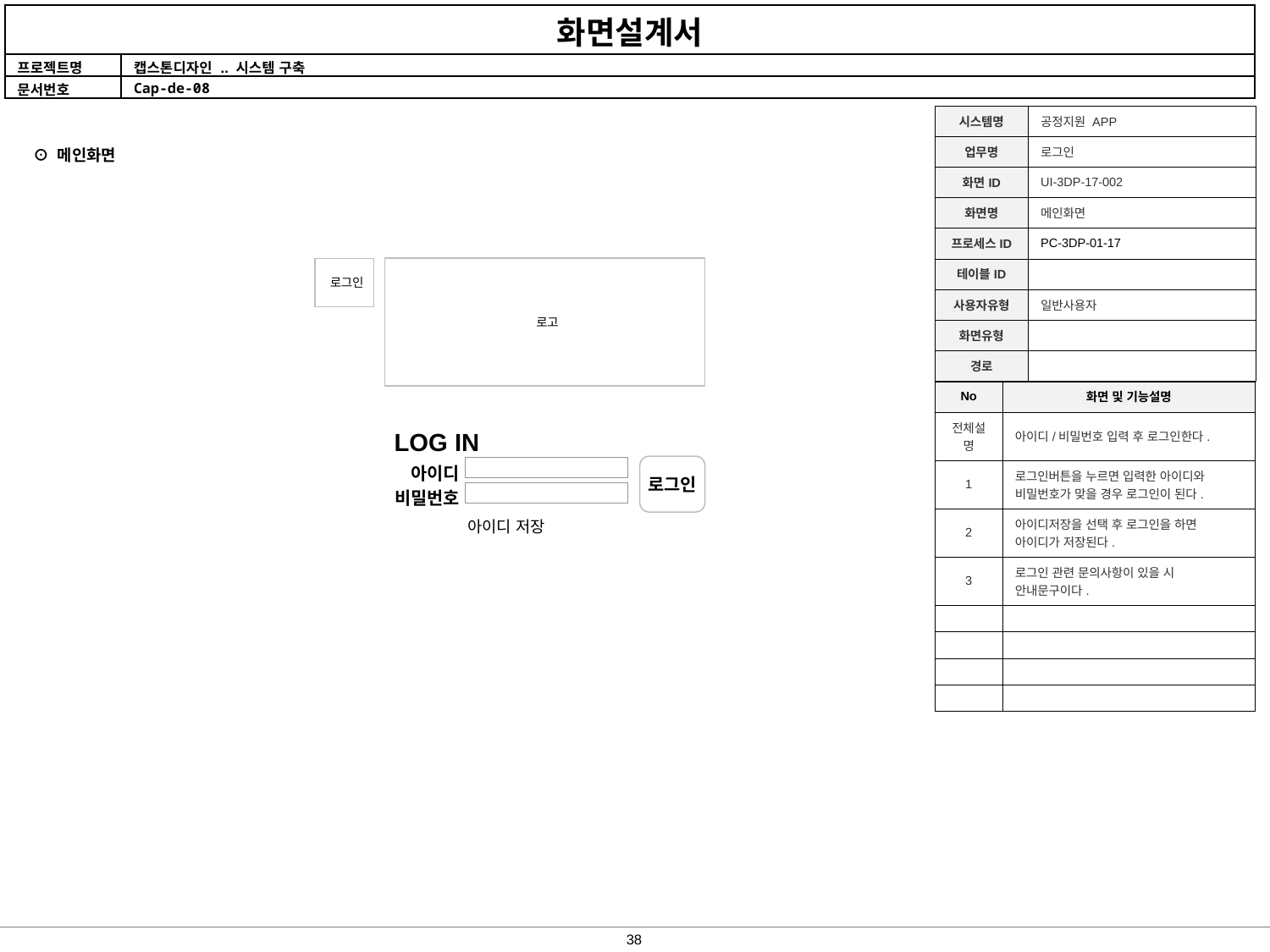

| 시스템명 | 공정지원 APP |
| --- | --- |
| 업무명 | 로그인 |
| 화면ID | UI-3DP-17-002 |
| 화면명 | 메인화면 |
| 프로세스ID | PC-3DP-01-17 |
| 테이블ID |  |
| 사용자유형 | 일반사용자 |
| 화면유형 |  |
| 경로 |  |
⊙ 메인화면
로고
로그인
| No | 화면 및 기능설명 |
| --- | --- |
| 전체설명 | 아이디/비밀번호 입력 후 로그인한다. |
| 1 | 로그인버튼을 누르면 입력한 아이디와 비밀번호가 맞을 경우 로그인이 된다. |
| 2 | 아이디저장을 선택 후 로그인을 하면 아이디가 저장된다. |
| 3 | 로그인 관련 문의사항이 있을 시 안내문구이다. |
|  |  |
|  |  |
|  |  |
|  |  |
LOG IN
아이디
로그인

비밀번호

아이디 저장